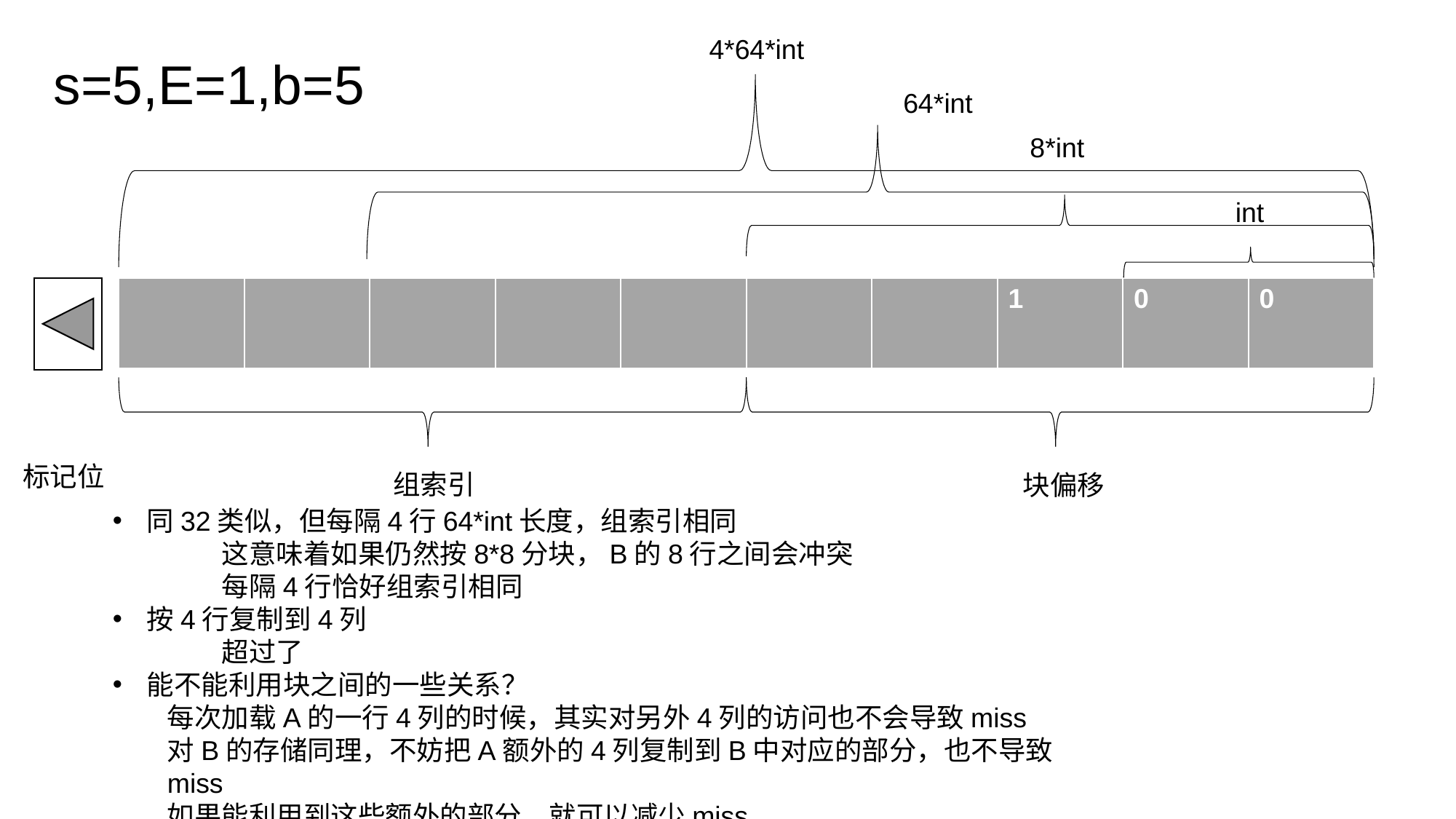

4*64*int
# s=5,E=1,b=5
64*int

8*int

int

|  |  |  |  |  |  |  | 1 | 0 | 0 |
| --- | --- | --- | --- | --- | --- | --- | --- | --- | --- |
标记位
组索引
块偏移
同32类似，但每隔4行64*int长度，组索引相同
	这意味着如果仍然按8*8分块，B的8行之间会冲突
	每隔4行恰好组索引相同
按4行复制到4列
	超过了
能不能利用块之间的一些关系？
每次加载A的一行4列的时候，其实对另外4列的访问也不会导致miss
对B的存储同理，不妨把A额外的4列复制到B中对应的部分，也不导致miss
如果能利用到这些额外的部分，就可以减少miss